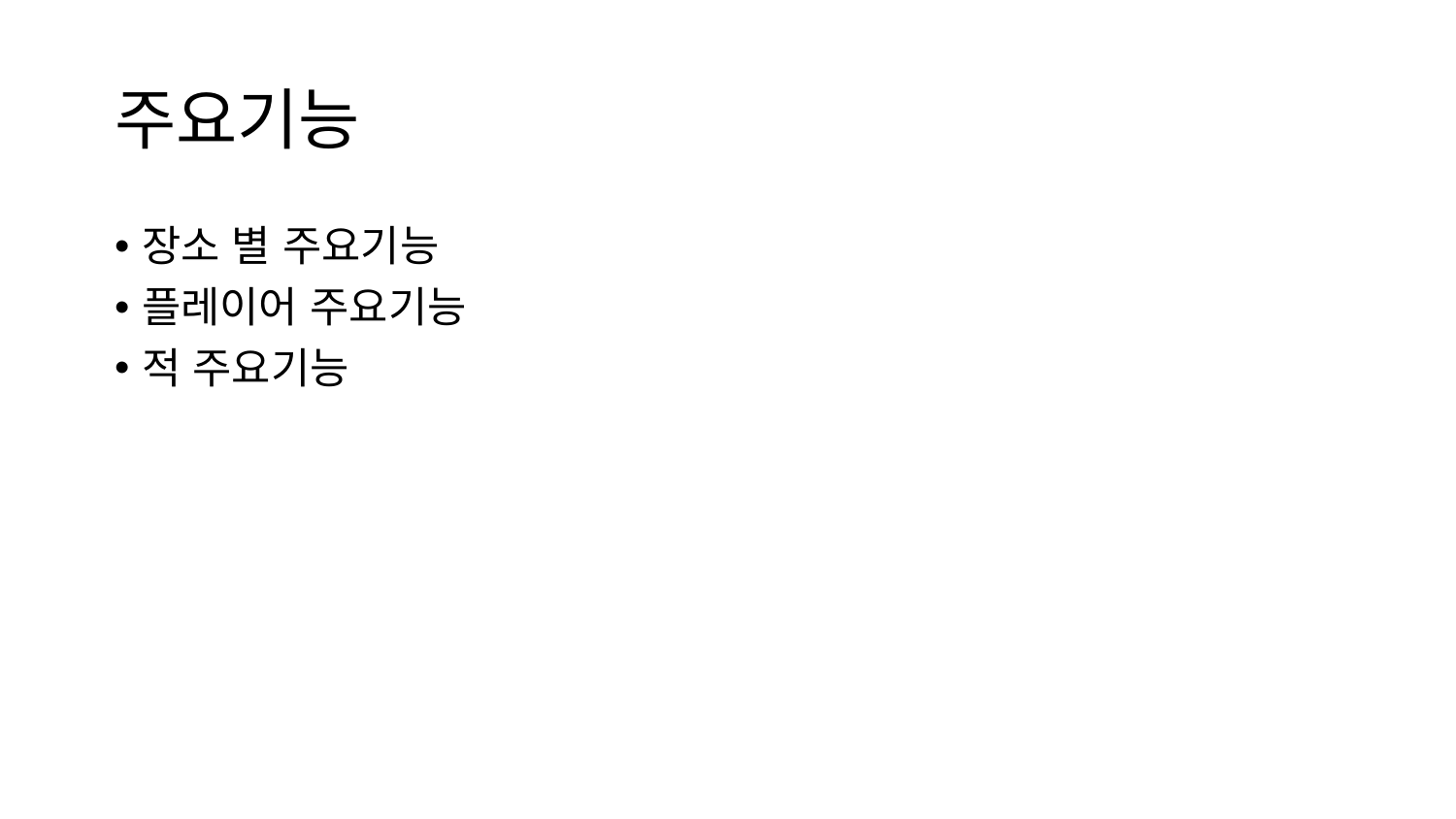

# 주요기능
장소 별 주요기능
플레이어 주요기능
적 주요기능